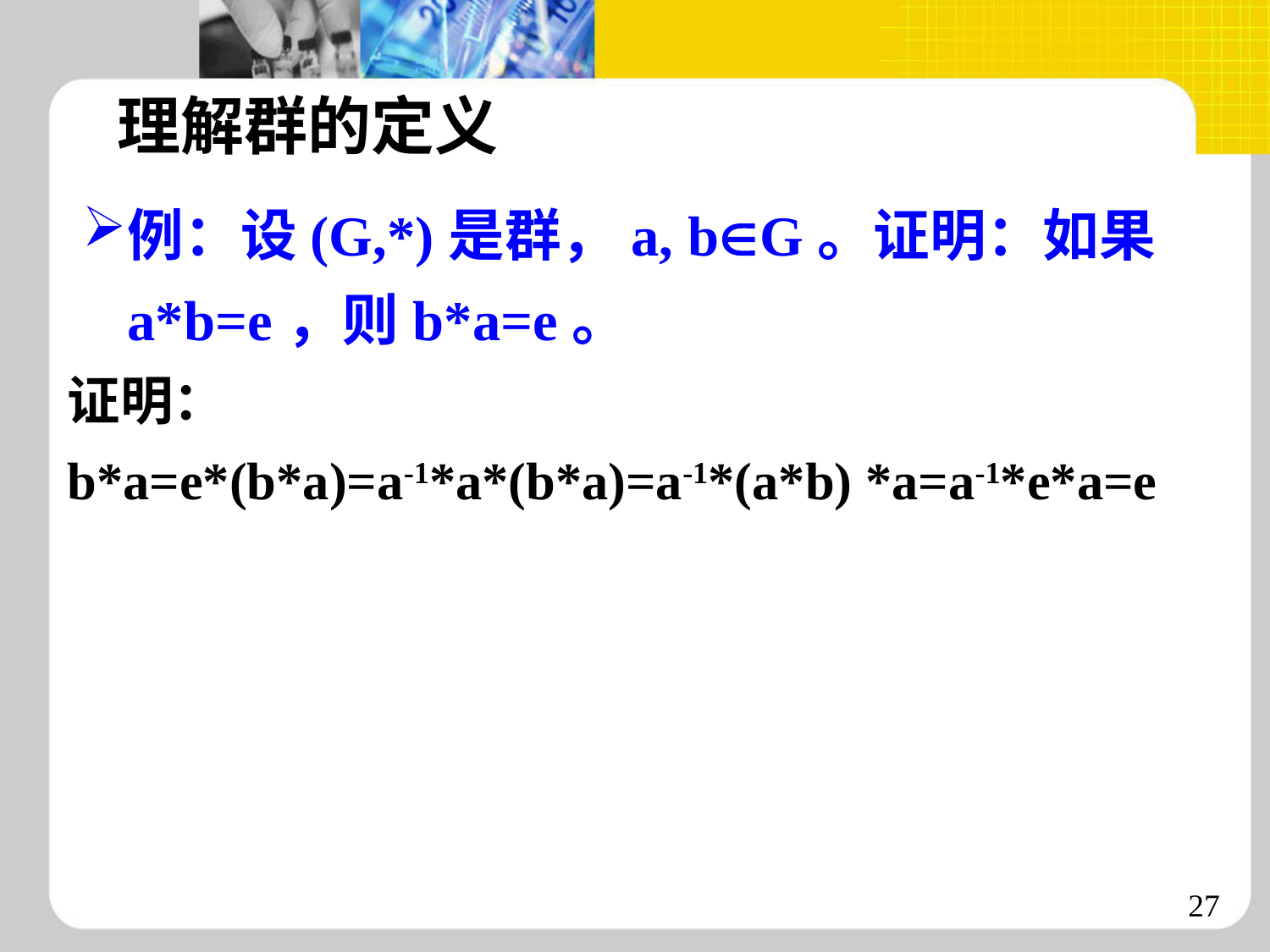

理解群的定义
例：设(G,*)是群，a, b∈G。证明：如果a*b=e，则b*a=e。
证明：
b*a=e*(b*a)=a-1*a*(b*a)=a-1*(a*b) *a=a-1*e*a=e
27